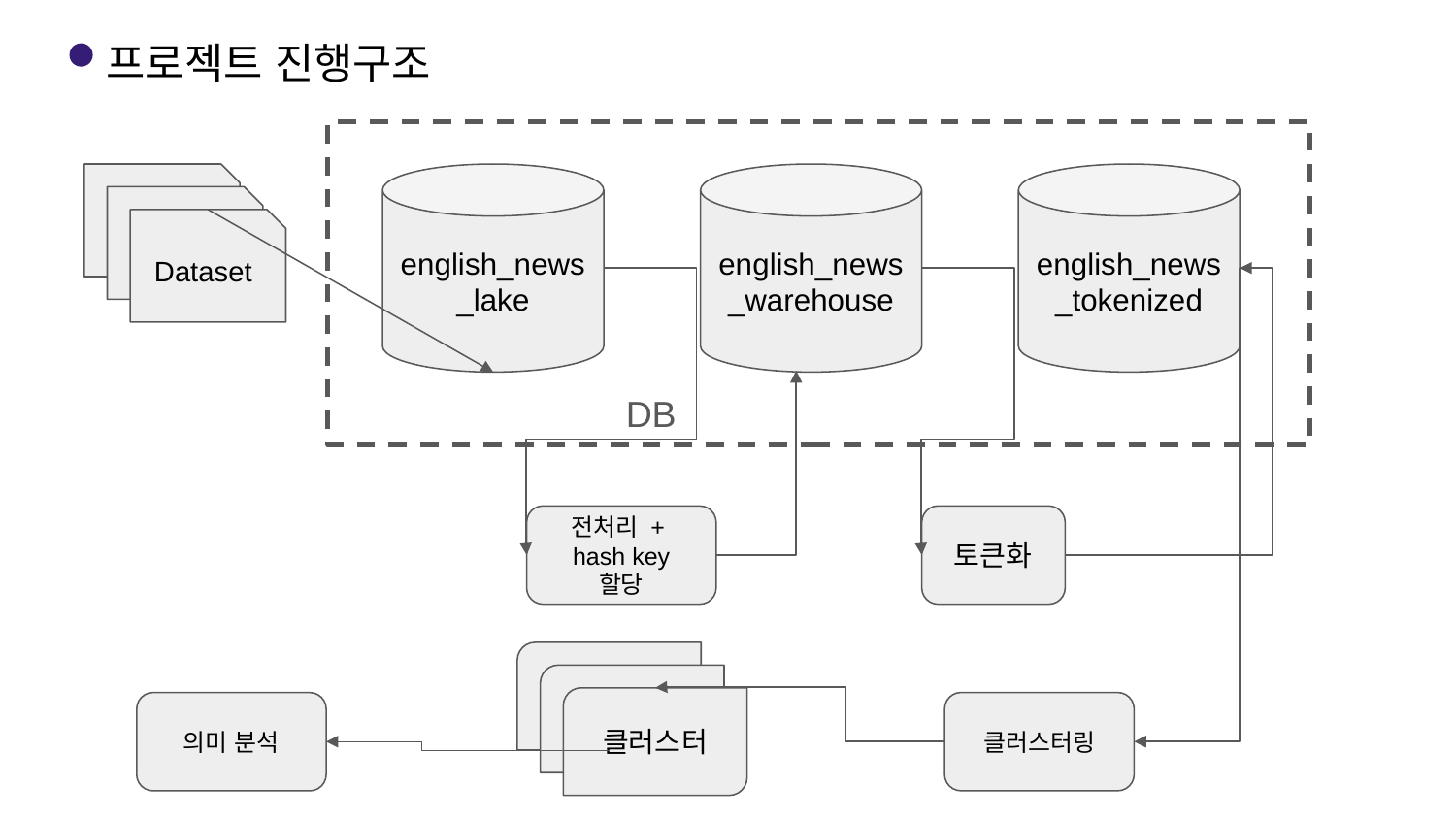

# 프로젝트 진행구조

english_news_lake
english_news_warehouse
english_news_tokenized

Dataset
DB
전처리 +
hash key 할당
토큰화

클러스터
클러스터링
의미 분석